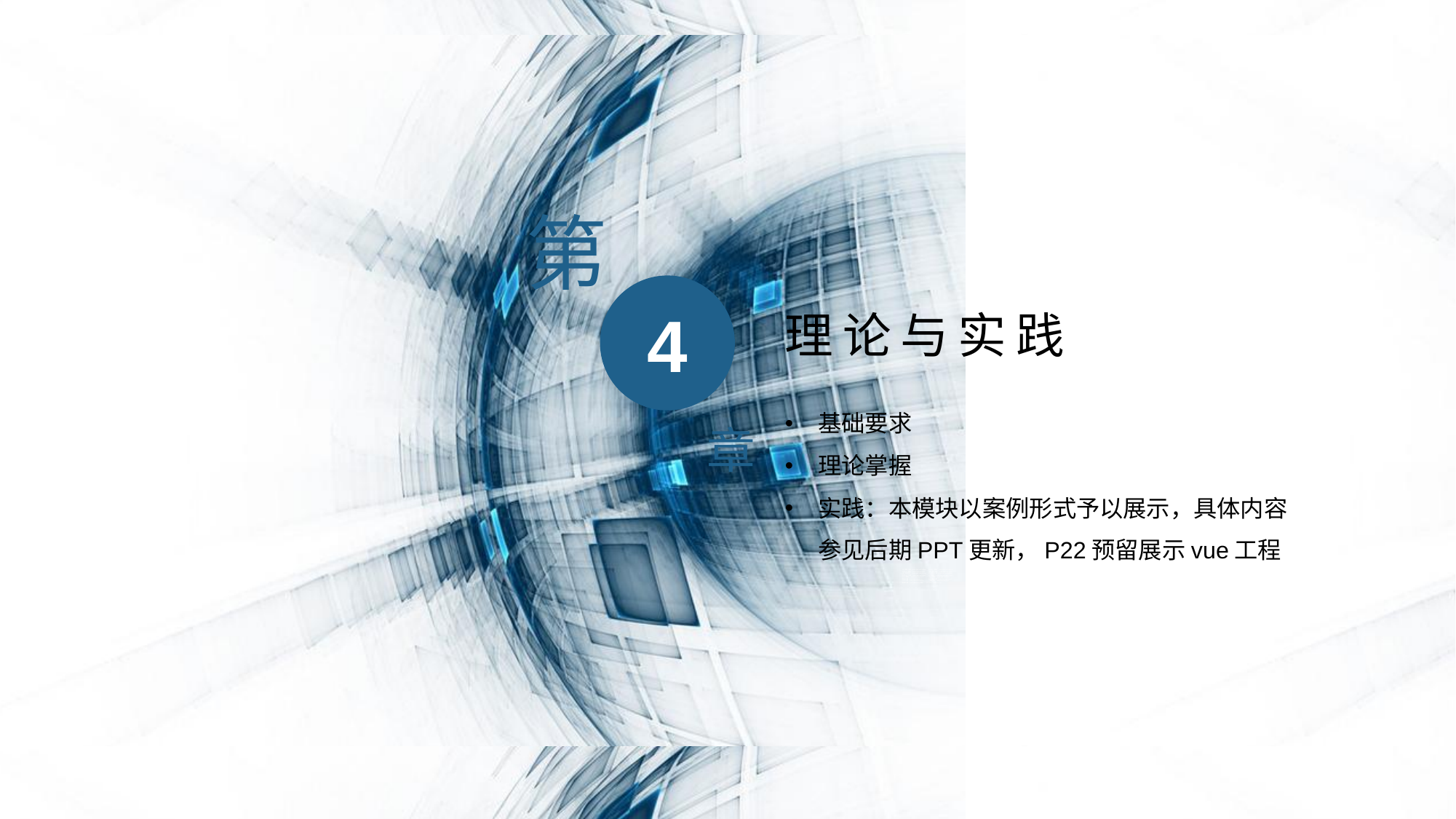

第
理论与实践
4
章
基础要求
理论掌握
实践：本模块以案例形式予以展示，具体内容参见后期PPT更新，P22预留展示vue工程